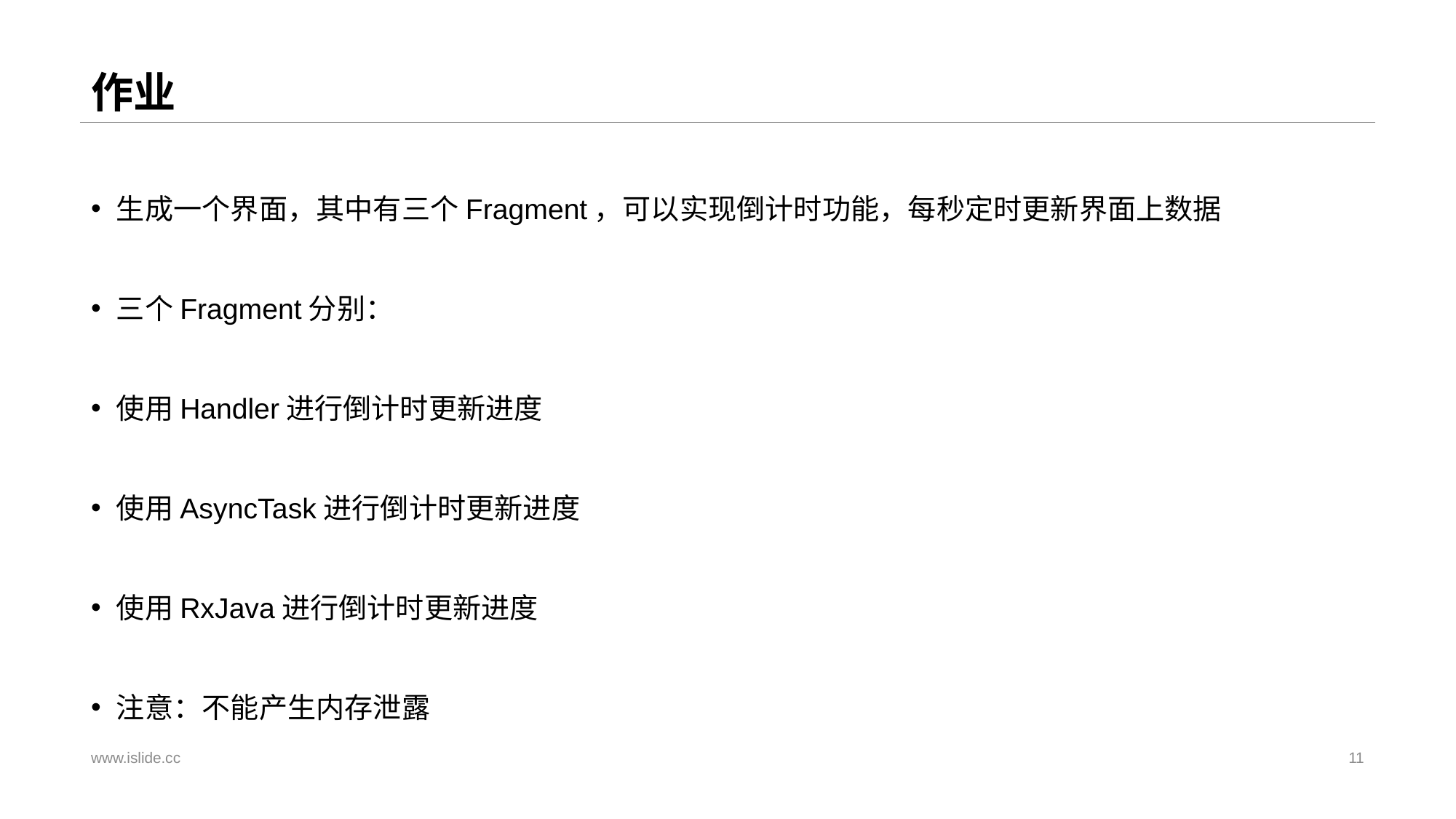

# 作业
生成一个界面，其中有三个Fragment，可以实现倒计时功能，每秒定时更新界面上数据
三个Fragment分别：
使用Handler进行倒计时更新进度
使用AsyncTask进行倒计时更新进度
使用RxJava进行倒计时更新进度
注意：不能产生内存泄露
www.islide.cc
11